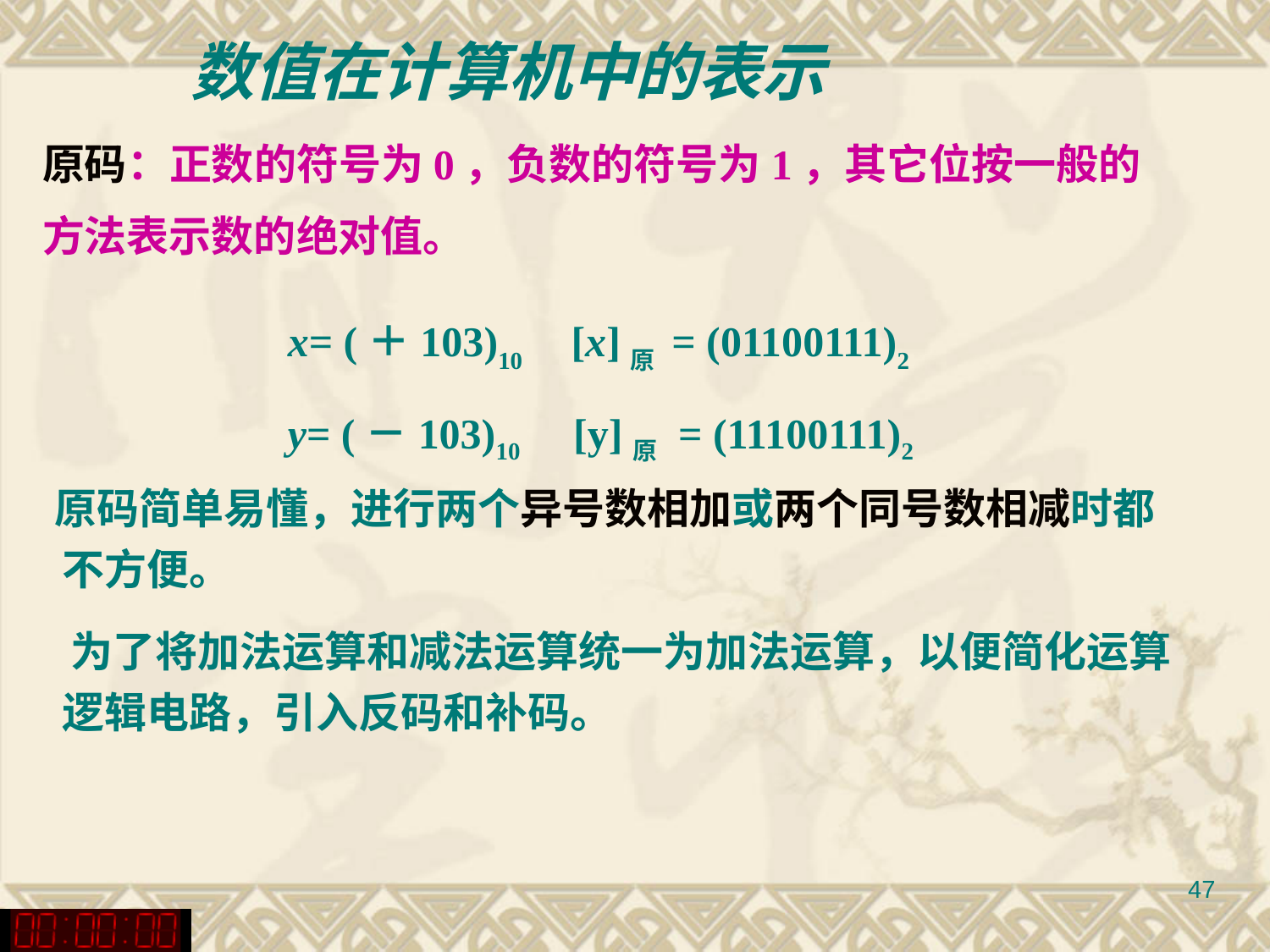

数值在计算机中的表示
原码：正数的符号为0，负数的符号为1，其它位按一般的
方法表示数的绝对值。

                      x= (＋103)10     [x]原 = (01100111)2
          y= (－103)10     [y]原 = (11100111)2

　原码简单易懂，进行两个异号数相加或两个同号数相减时都不方便。
     为了将加法运算和减法运算统一为加法运算，以便简化运算逻辑电路，引入反码和补码。
47